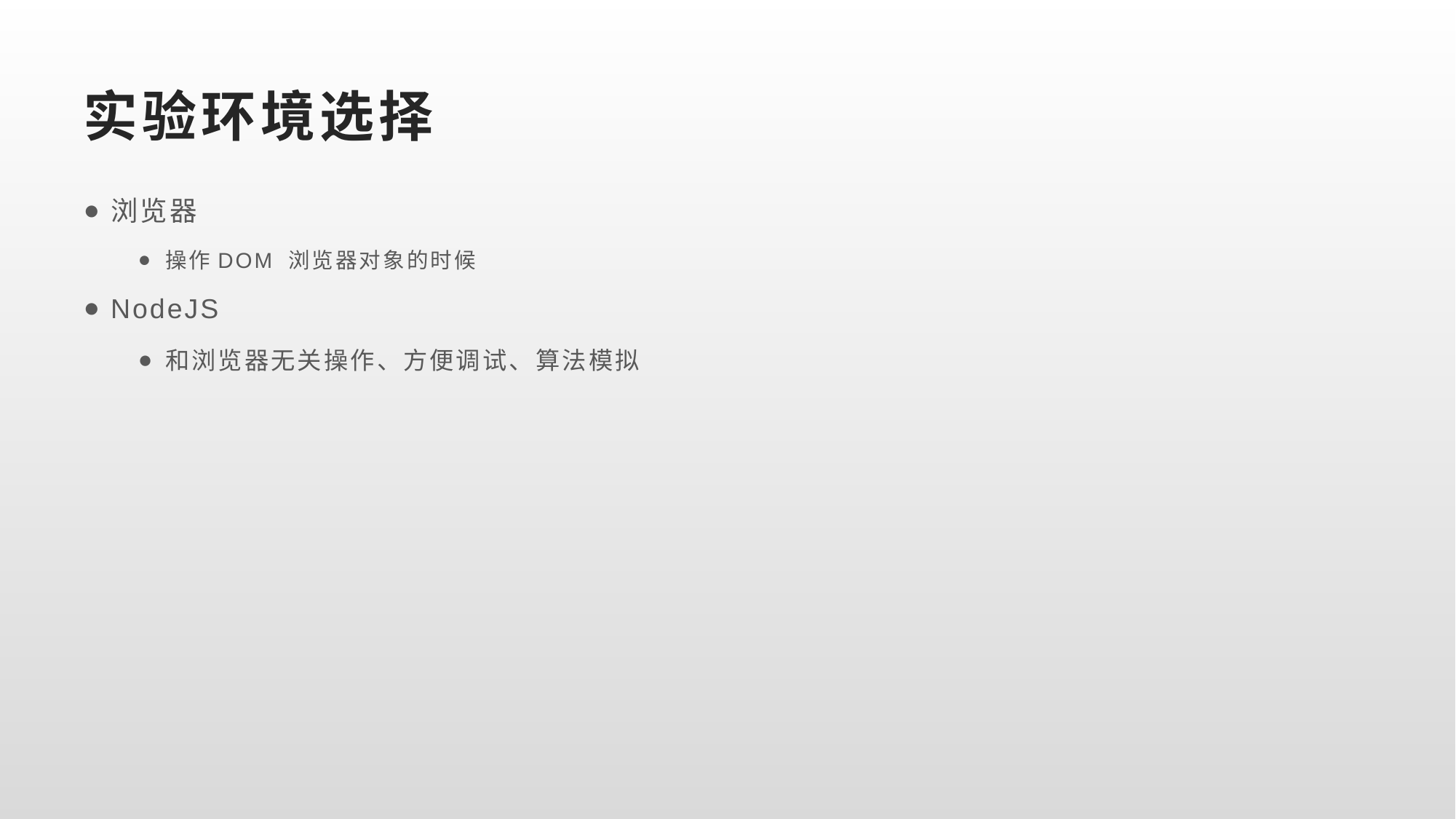

# 实验环境选择
浏览器
操作DOM 浏览器对象的时候
NodeJS
和浏览器无关操作、方便调试、算法模拟